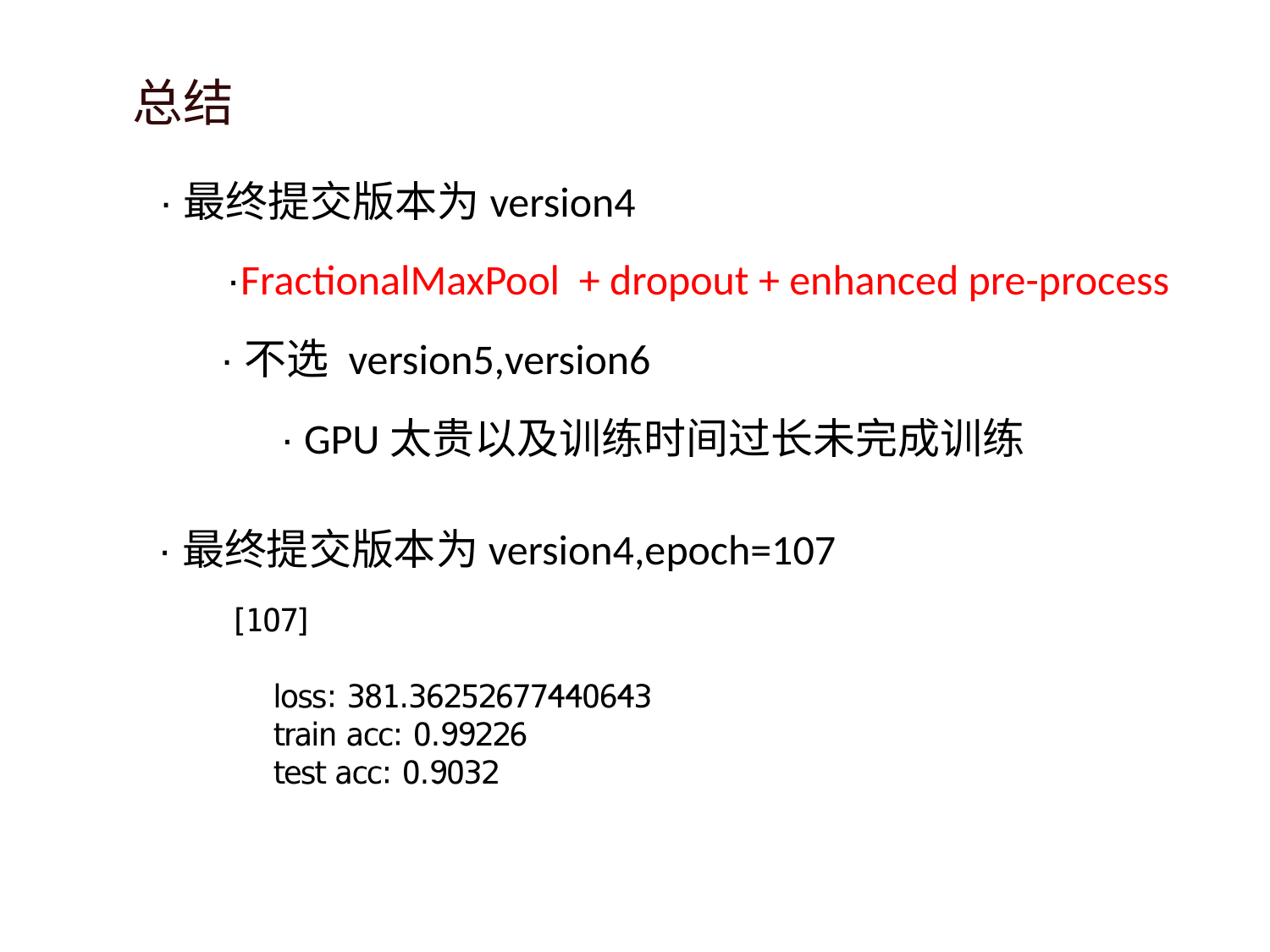

# 总结
·最终提交版本为version4
·FractionalMaxPool  + dropout + enhanced pre-process
·不选 version5,version6
· GPU太贵以及训练时间过长未完成训练
·最终提交版本为version4,epoch=107
[107]

    loss: 381.36252677440643
    train acc: 0.99226
    test acc: 0.9032